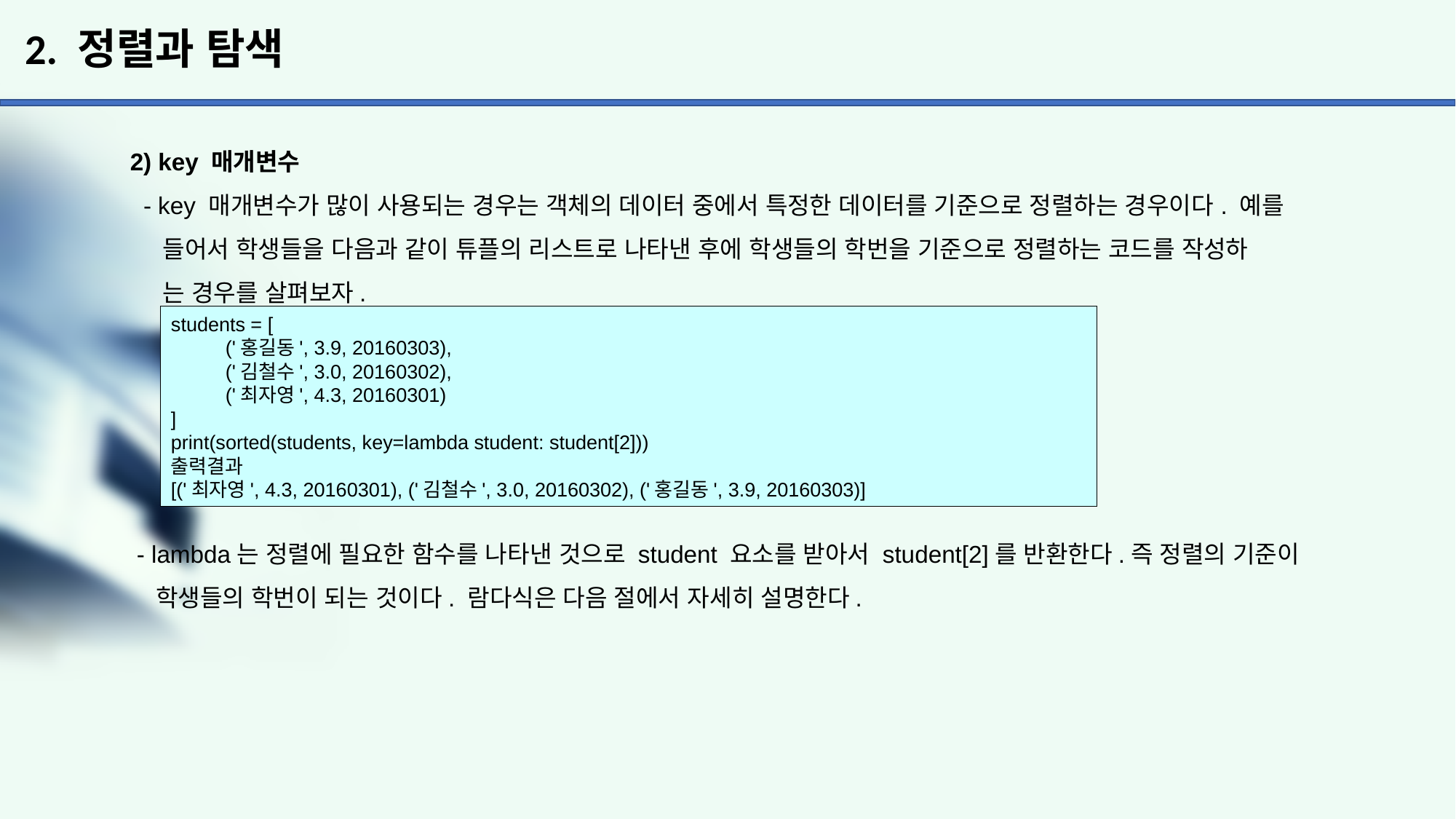

# 2. 정렬과 탐색
2) key 매개변수
  - key 매개변수가 많이 사용되는 경우는 객체의 데이터 중에서 특정한 데이터를 기준으로 정렬하는 경우이다. 예를
    들어서 학생들을 다음과 같이 튜플의 리스트로 나타낸 후에 학생들의 학번을 기준으로 정렬하는 코드를 작성하
    는 경우를 살펴보자.

 - lambda는 정렬에 필요한 함수를 나타낸 것으로 student 요소를 받아서 student[2]를 반환한다.즉 정렬의 기준이
   학생들의 학번이 되는 것이다. 람다식은 다음 절에서 자세히 설명한다.
students = [
('홍길동', 3.9, 20160303),
('김철수', 3.0, 20160302),
('최자영', 4.3, 20160301)
]
print(sorted(students, key=lambda student: student[2]))
출력결과
[('최자영', 4.3, 20160301), ('김철수', 3.0, 20160302), ('홍길동', 3.9, 20160303)]